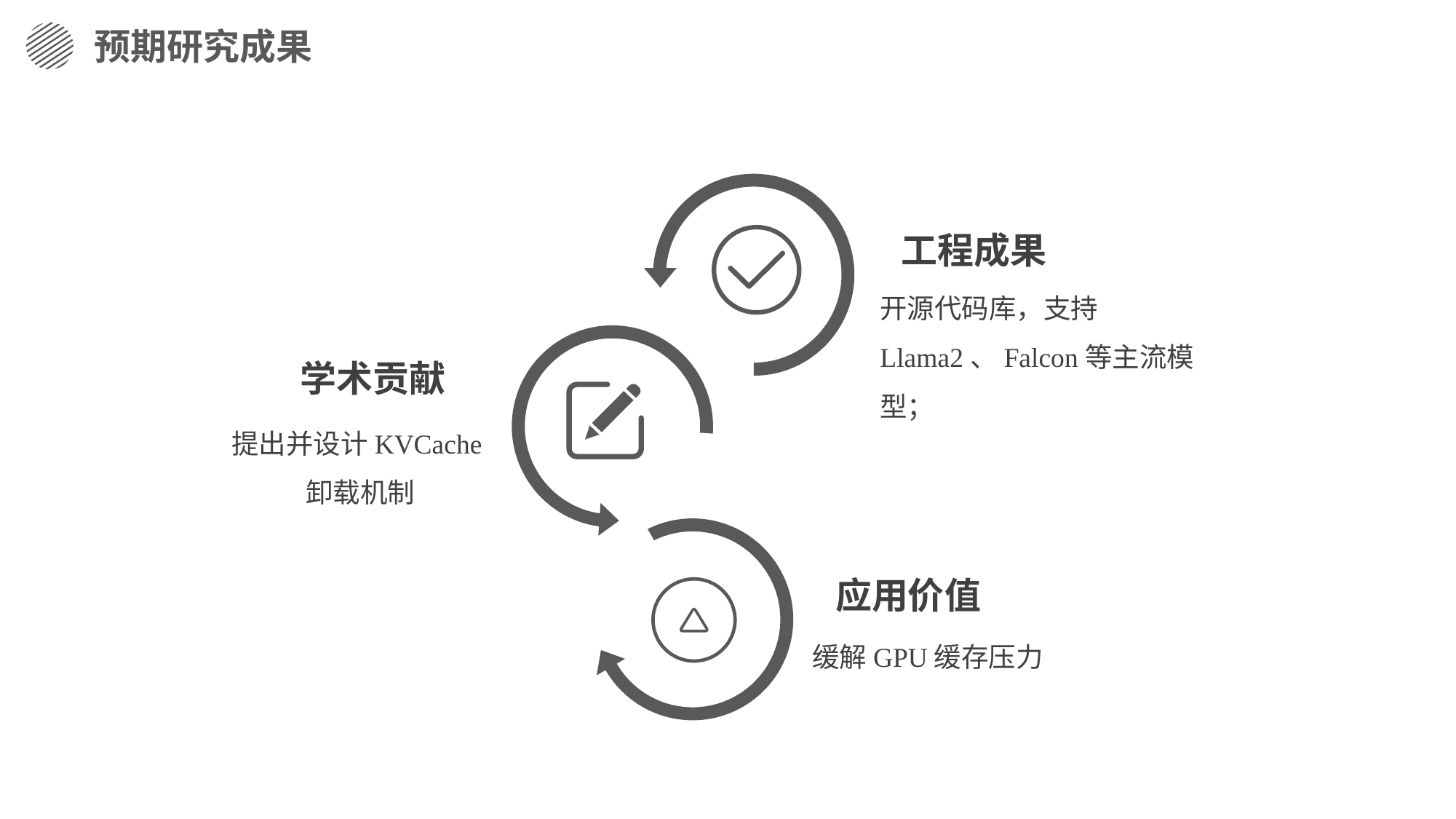

预期研究成果

工程成果
开源代码库，支持Llama2、Falcon等主流模型；
学术贡献
提出并设计KVCache卸载机制
应用价值
缓解GPU缓存压力